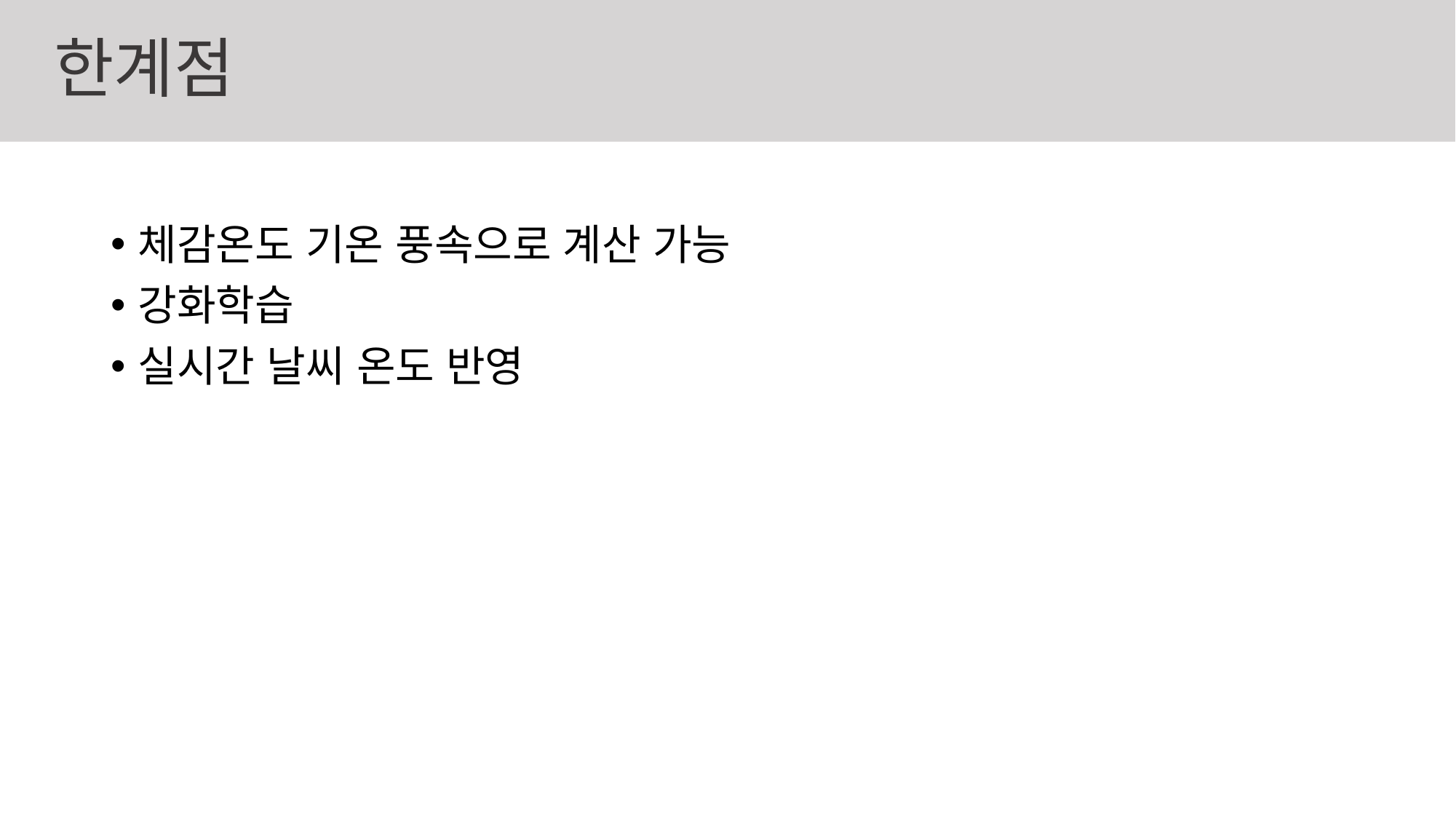

# 한계점
체감온도 기온 풍속으로 계산 가능
강화학습
실시간 날씨 온도 반영